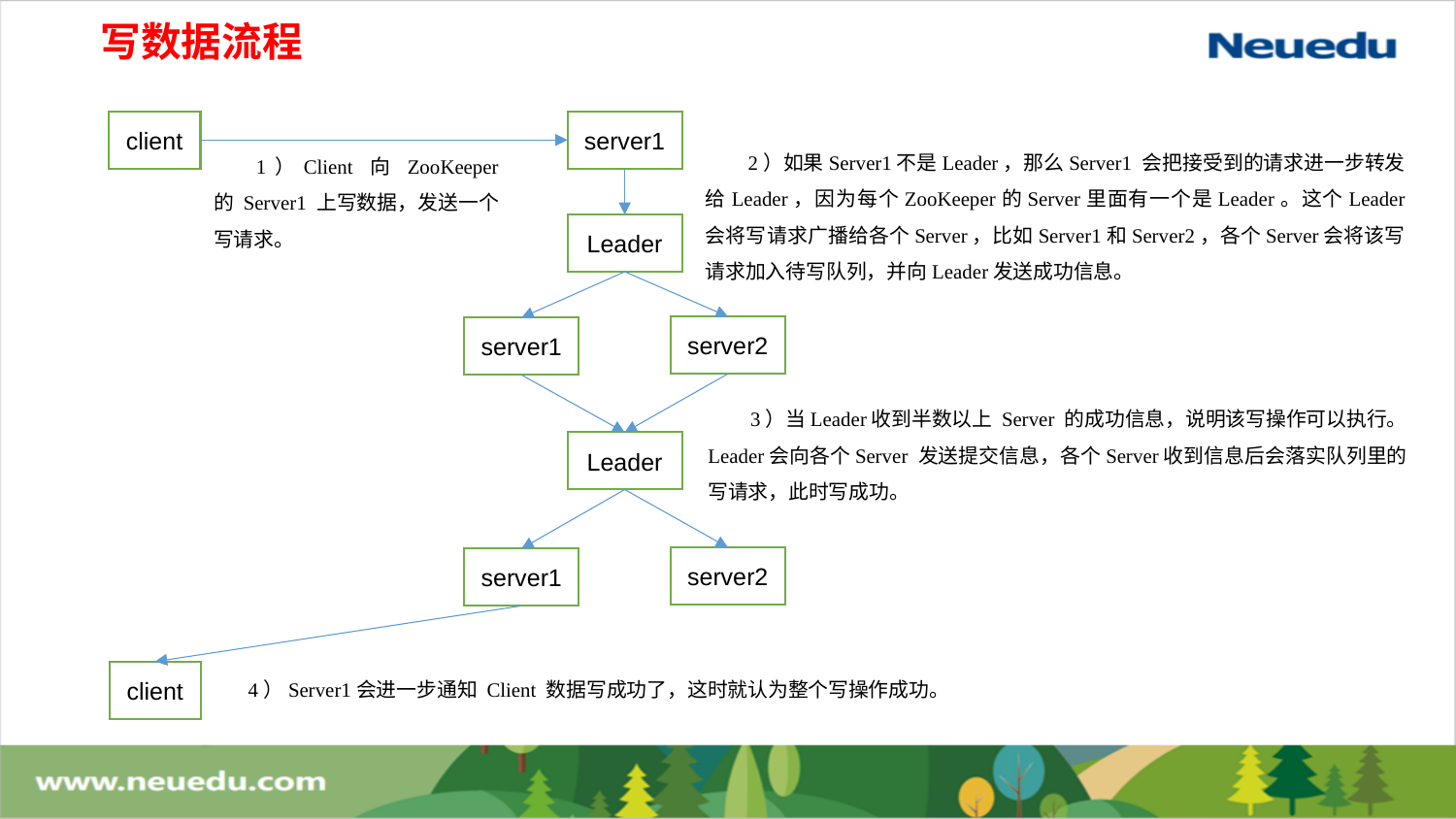

写数据流程

client
server1
2）如果Server1不是Leader，那么Server1 会把接受到的请求进一步转发给Leader，因为每个ZooKeeper的Server里面有一个是Leader。这个Leader 会将写请求广播给各个Server，比如Server1和Server2，各个Server会将该写请求加入待写队列，并向Leader发送成功信息。
1）Client 向 ZooKeeper 的 Server1 上写数据，发送一个写请求。
Leader
server2
server1
3）当Leader收到半数以上 Server 的成功信息，说明该写操作可以执行。Leader会向各个Server 发送提交信息，各个Server收到信息后会落实队列里的写请求，此时写成功。
Leader
server2
server1
4）Server1会进一步通知 Client 数据写成功了，这时就认为整个写操作成功。
client